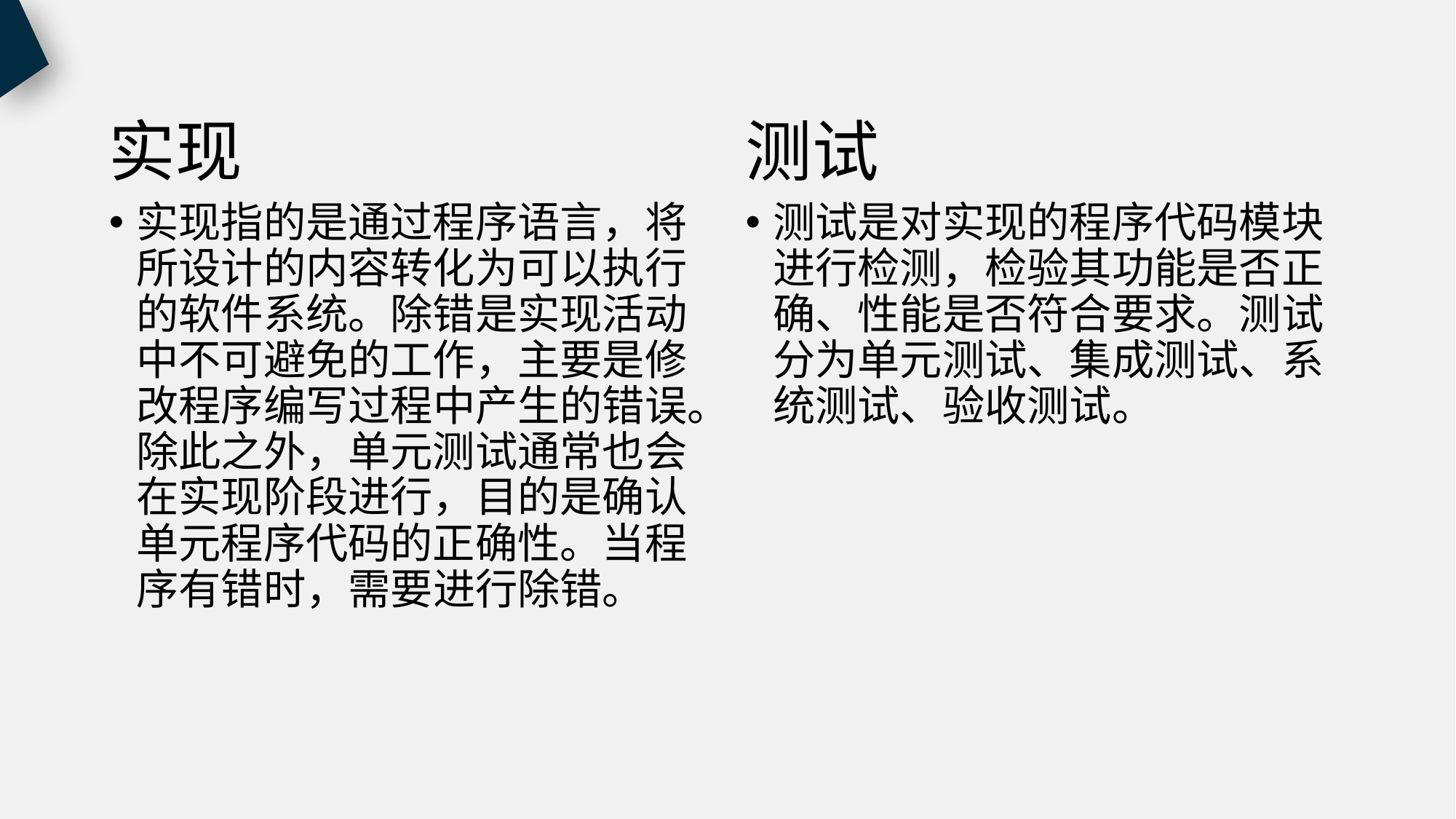

实现
测试
实现指的是通过程序语言，将所设计的内容转化为可以执行的软件系统。除错是实现活动中不可避免的工作，主要是修改程序编写过程中产生的错误。除此之外，单元测试通常也会在实现阶段进行，目的是确认单元程序代码的正确性。当程序有错时，需要进行除错。
测试是对实现的程序代码模块进行检测，检验其功能是否正确、性能是否符合要求。测试分为单元测试、集成测试、系统测试、验收测试。